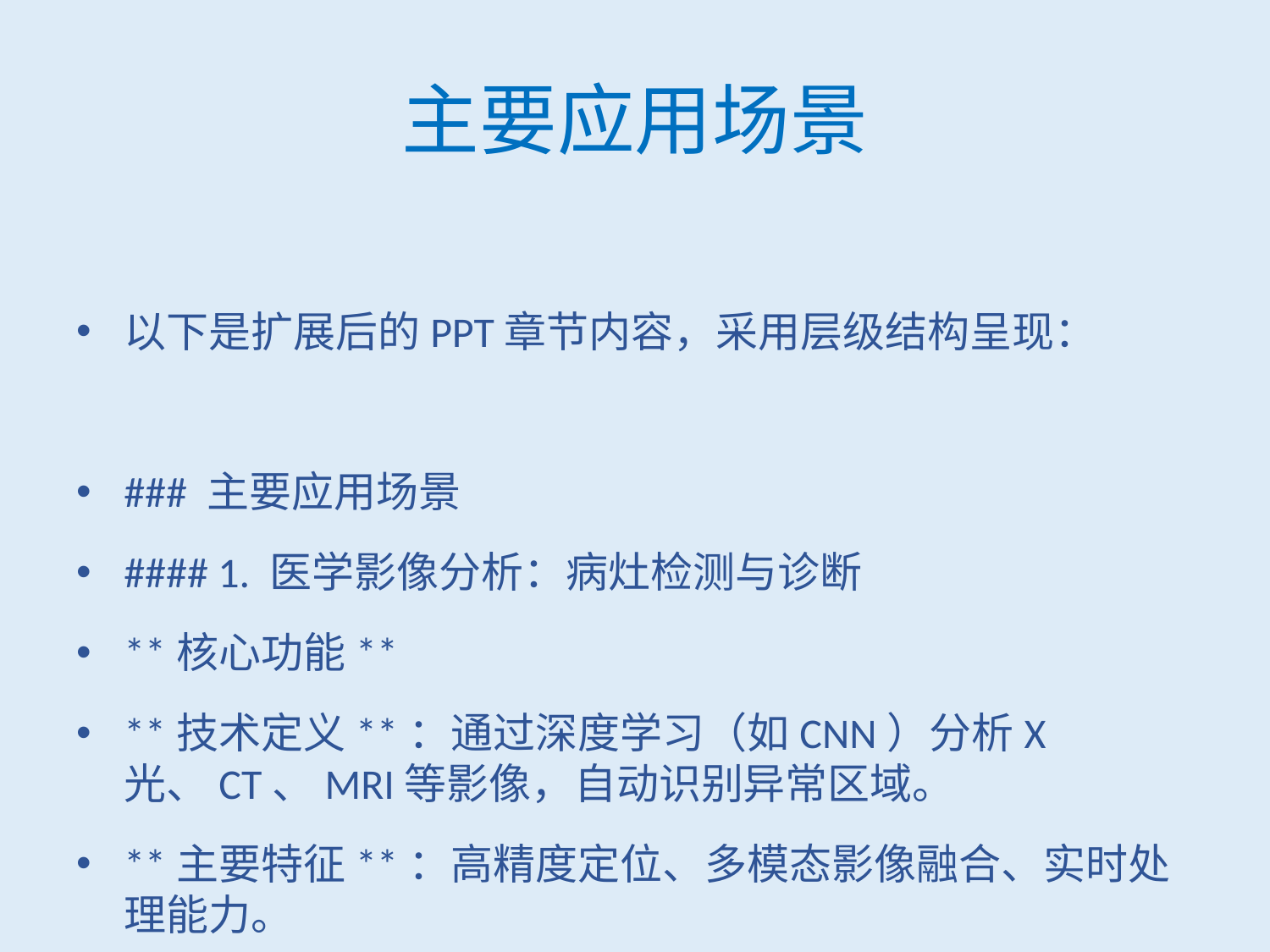

# 主要应用场景

以下是扩展后的PPT章节内容，采用层级结构呈现：

### 主要应用场景
#### 1. 医学影像分析：病灶检测与诊断
**核心功能**
**技术定义**：通过深度学习（如CNN）分析X光、CT、MRI等影像，自动识别异常区域。
**主要特征**：高精度定位、多模态影像融合、实时处理能力。
**应用场景**
**癌症筛查**：如肺结节检测、乳腺钼靶分析。
**神经系统疾病**：阿尔茨海默病的早期脑萎缩标记识别。
**急诊辅助**：卒中患者的出血部位快速标注。
#### 2. 辅助诊断系统：病例分析与决策支持
**核心功能**
**技术定义**：基于NLP和知识图谱解析电子病历，生成诊断建议。
**主要特征**：整合多源数据（检验结果、病史）、可解释性模型。
**应用场景**
**罕见病诊断**：通过症状匹配全球病例库提供参考。
**分级诊疗**：基层医院对接三甲专家系统。
**用药冲突预警**：自动核查患者药物相互作用。
#### 3. 药物研发：加速新药发现与临床试验
**核心功能**
**技术定义**：AI模拟分子结构、预测药物活性及副作用。
**主要特征**：缩短研发周期（从10年至2-3年）、降低试错成本。
**应用场景**
**虚拟筛选**：从亿级化合物库中锁定潜在有效分子。
**试验优化**：智能招募患者并预测对照组响应。
**老药新用**：挖掘现有药物对新适应症的潜力。
#### 4. 个性化治疗：基因组学与精准医疗
**核心功能**
**技术定义**：结合基因组测序数据定制治疗方案。
**主要特征**：多组学分析（基因组、蛋白质组）、动态调整策略。
**应用场景**
**肿瘤靶向治疗**：基于基因突变选择特定抑制剂。
**慢性病管理**：糖尿病患者个性化胰岛素用量规划。
**遗传病干预**：CRISPR编辑前的表型模拟。
#### 5. 健康管理：穿戴设备与远程监护
**核心功能**
**技术定义**：通过IoT设备持续采集生理数据并云端分析。
**主要特征**：实时预警、长期趋势预测、用户行为建模。
**应用场景**
**高危患者监护**：心衰患者的夜间血氧异常报警。
**运动健康**：结合GPS和心率优化跑步训练计划。
**疫情监测**：区域级体温异常大数据追踪。

每个子项均包含技术定义和实际案例，适合PPT内容展开，同时保持逻辑清晰。